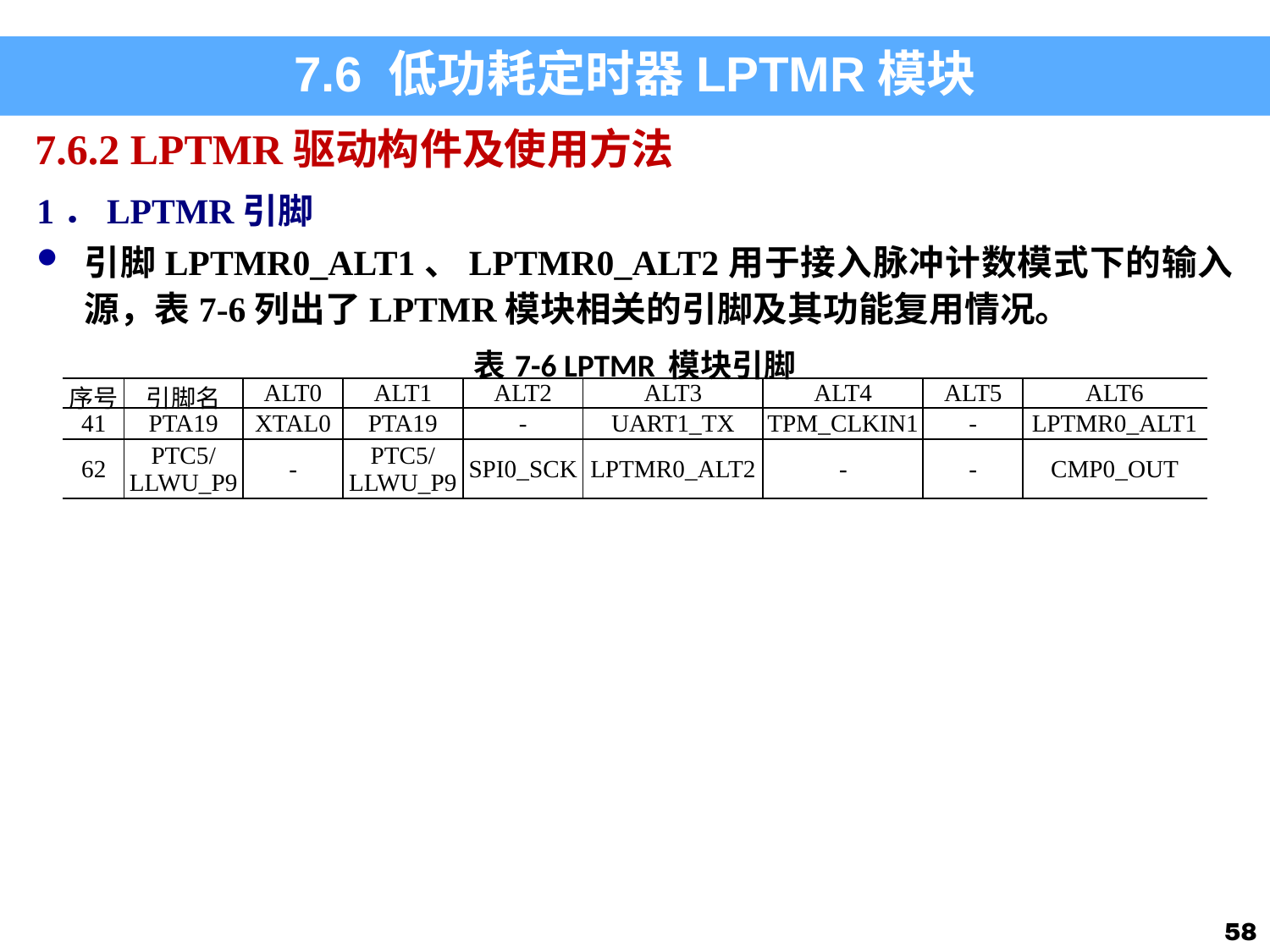

7.6 低功耗定时器LPTMR模块
7.6.2 LPTMR驱动构件及使用方法
1．LPTMR引脚
引脚LPTMR0_ALT1、LPTMR0_ALT2用于接入脉冲计数模式下的输入源，表7-6列出了LPTMR模块相关的引脚及其功能复用情况。
| 表7-6 LPTMR 模块引脚 |  |  |  |  |  |  |  |  |
| --- | --- | --- | --- | --- | --- | --- | --- | --- |
| 序号 | 引脚名 | ALT0 | ALT1 | ALT2 | ALT3 | ALT4 | ALT5 | ALT6 |
| 41 | PTA19 | XTAL0 | PTA19 | - | UART1\_TX | TPM\_CLKIN1 | - | LPTMR0\_ALT1 |
| 62 | PTC5/ LLWU\_P9 | - | PTC5/ LLWU\_P9 | SPI0\_SCK | LPTMR0\_ALT2 | - | - | CMP0\_OUT |
58